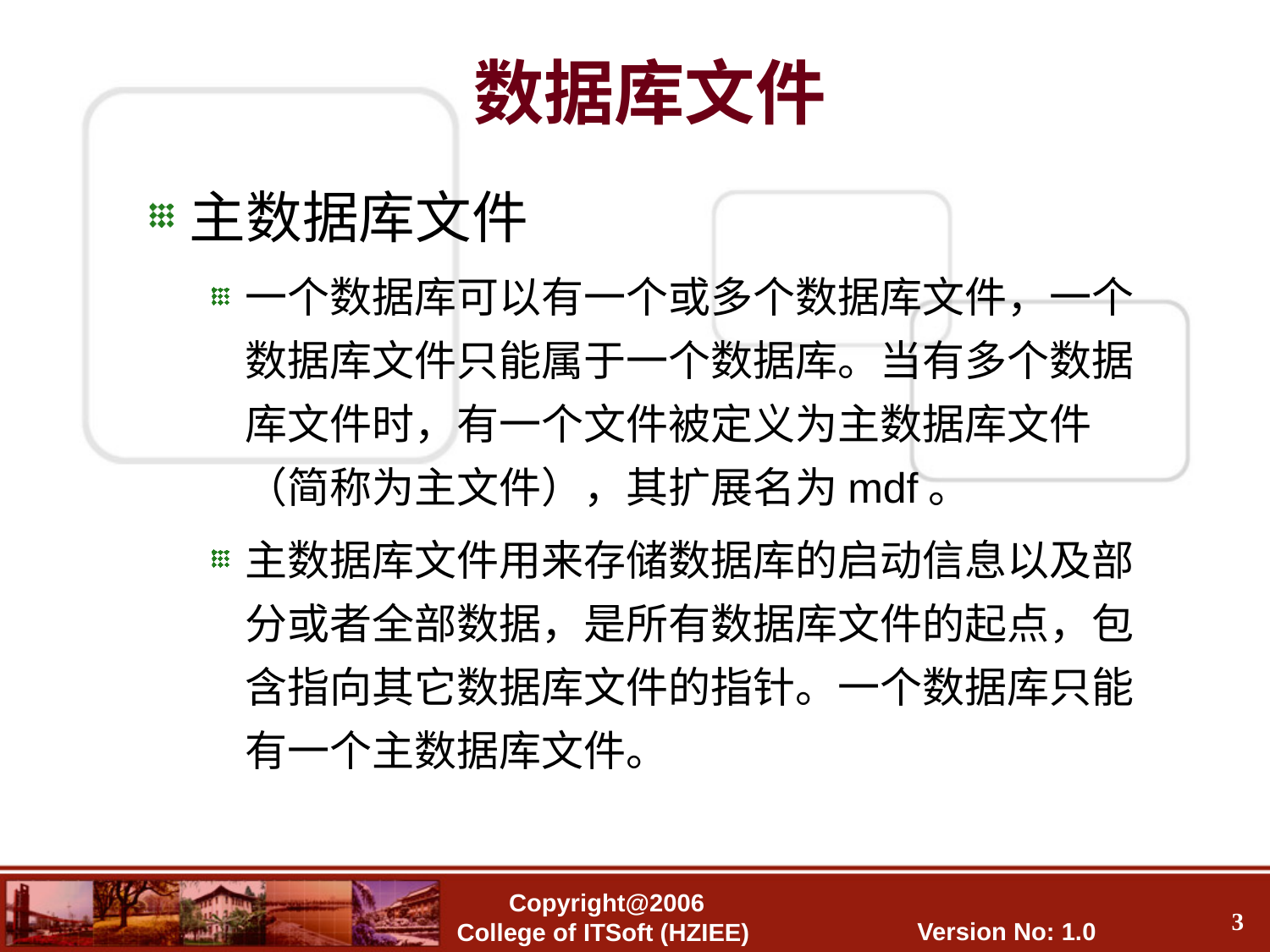

数据库文件
主数据库文件
一个数据库可以有一个或多个数据库文件，一个数据库文件只能属于一个数据库。当有多个数据库文件时，有一个文件被定义为主数据库文件（简称为主文件），其扩展名为mdf。
主数据库文件用来存储数据库的启动信息以及部分或者全部数据，是所有数据库文件的起点，包含指向其它数据库文件的指针。一个数据库只能有一个主数据库文件。